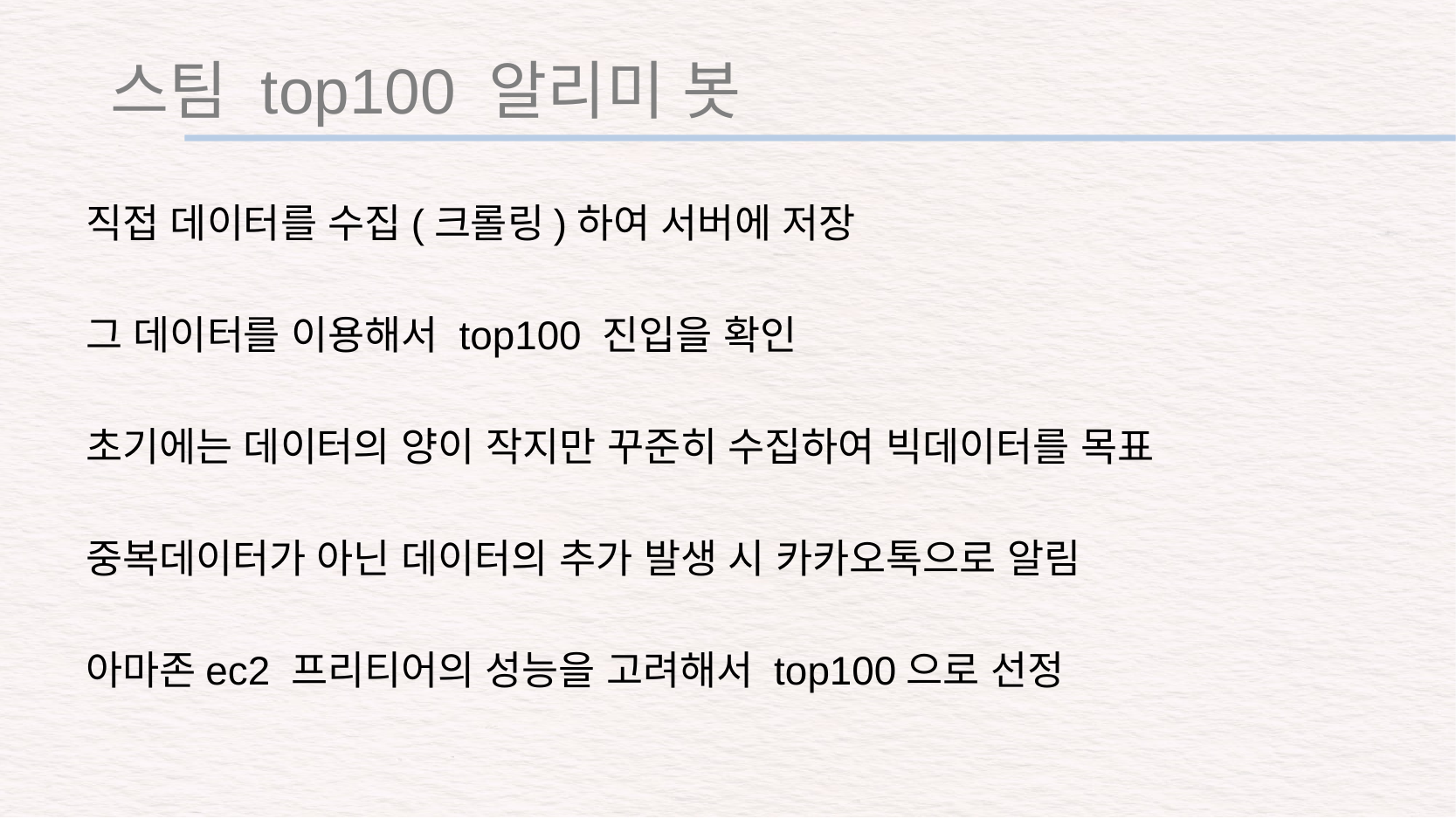

# 스팀 top100 알리미 봇
직접 데이터를 수집(크롤링)하여 서버에 저장

그 데이터를 이용해서 top100 진입을 확인

초기에는 데이터의 양이 작지만 꾸준히 수집하여 빅데이터를 목표

중복데이터가 아닌 데이터의 추가 발생 시 카카오톡으로 알림

아마존ec2 프리티어의 성능을 고려해서 top100으로 선정